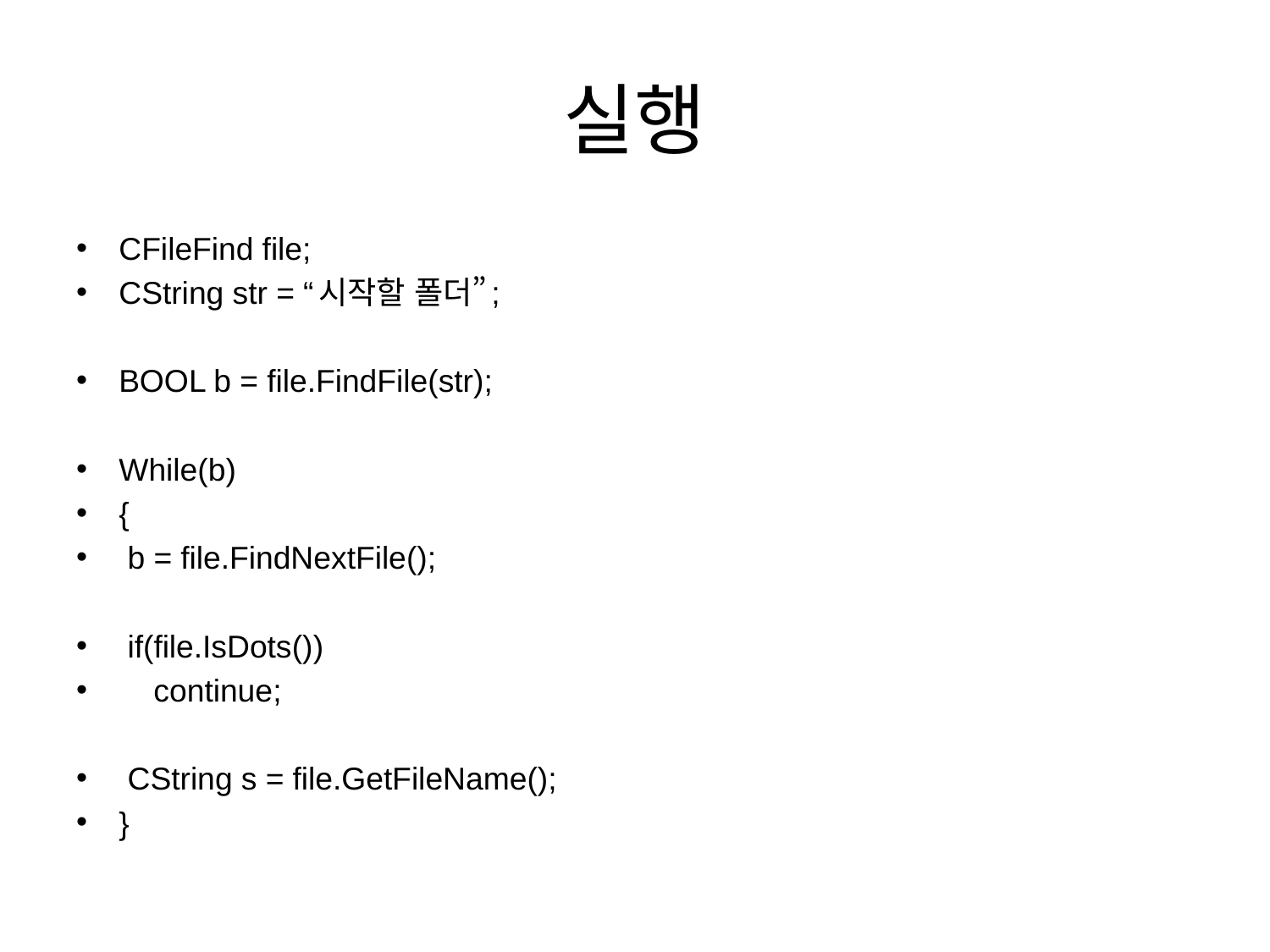

# 실행
CFileFind file;
CString str = “시작할 폴더”;

BOOL b = file.FindFile(str);

While(b)
{
 b = file.FindNextFile();

 if(file.IsDots())
    continue;

 CString s = file.GetFileName();
}